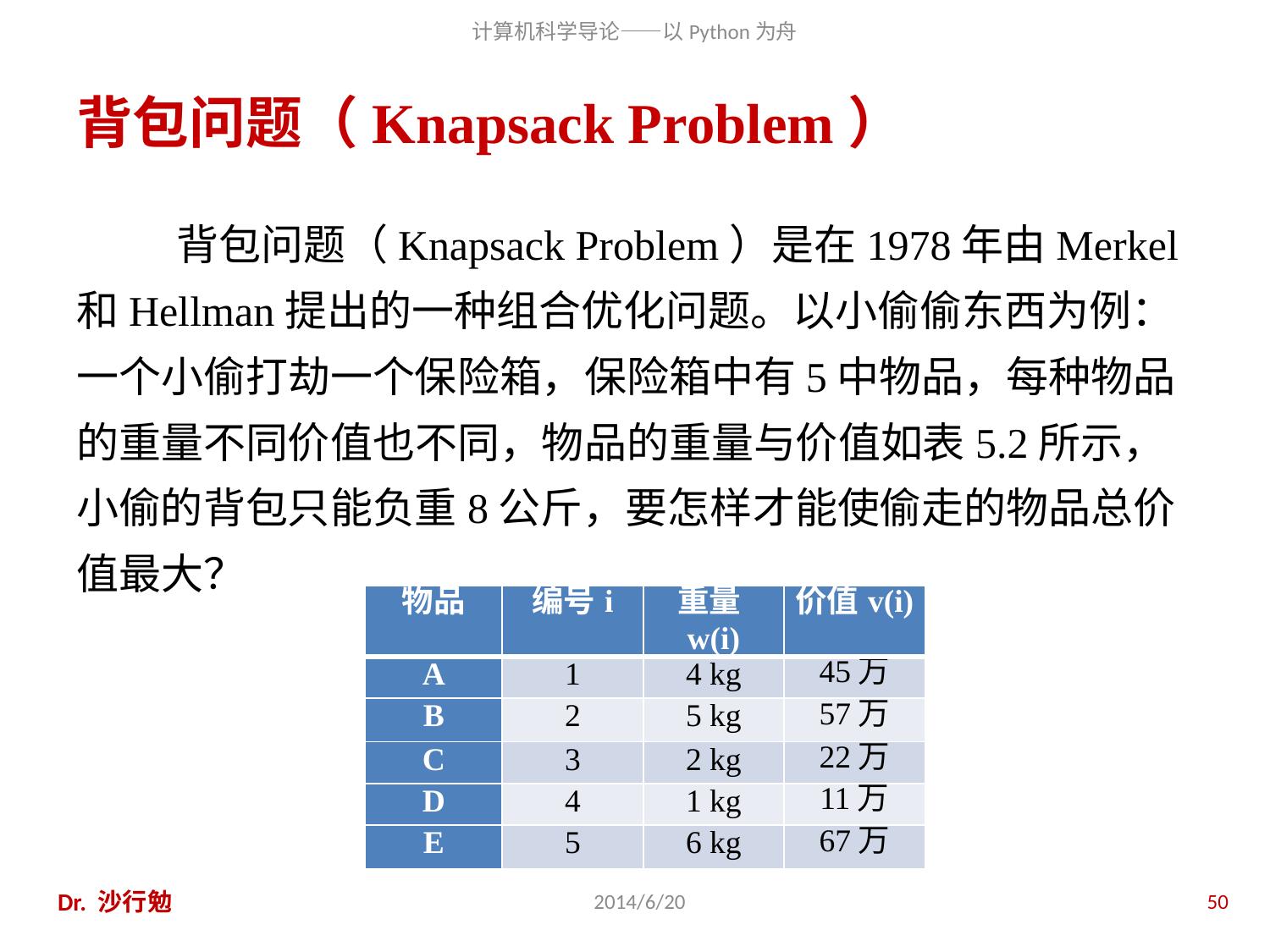

# 背包问题（Knapsack Problem）
背包问题（Knapsack Problem）是在1978年由Merkel和Hellman提出的一种组合优化问题。以小偷偷东西为例：一个小偷打劫一个保险箱，保险箱中有5中物品，每种物品的重量不同价值也不同，物品的重量与价值如表5.2所示，小偷的背包只能负重8公斤，要怎样才能使偷走的物品总价值最大？

| 物品 | 编号i | 重量w(i) | 价值v(i) |
| --- | --- | --- | --- |
| A | 1 | 4 kg | 45万 |
| B | 2 | 5 kg | 57万 |
| C | 3 | 2 kg | 22万 |
| D | 4 | 1 kg | 11万 |
| E | 5 | 6 kg | 67万 |
Dr. 沙行勉
2014/6/20
50